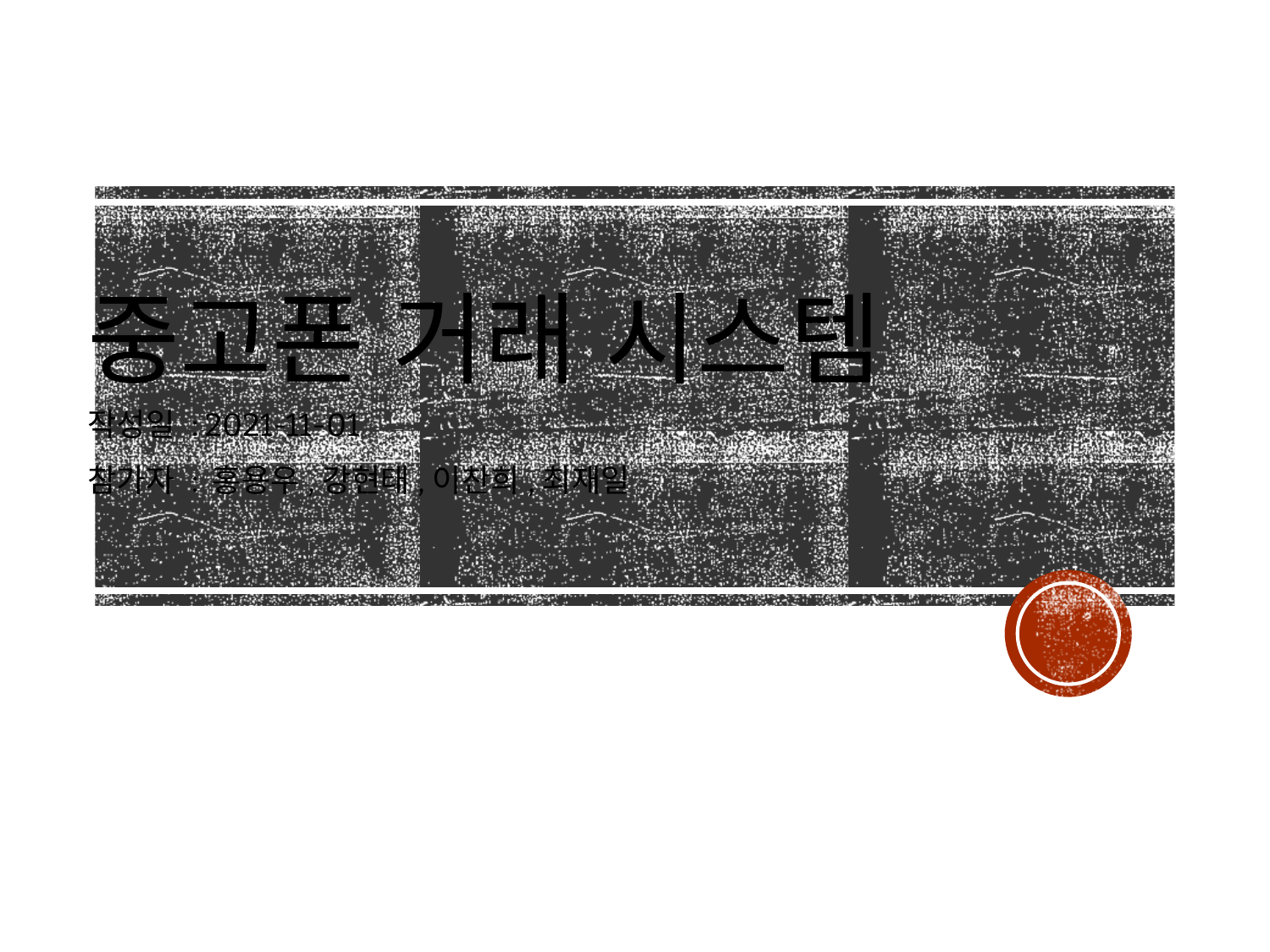

# 중고폰 거래 시스템
작성일 : 2021-11-01
참가자 : 홍용우,강현태,이찬희,최재일